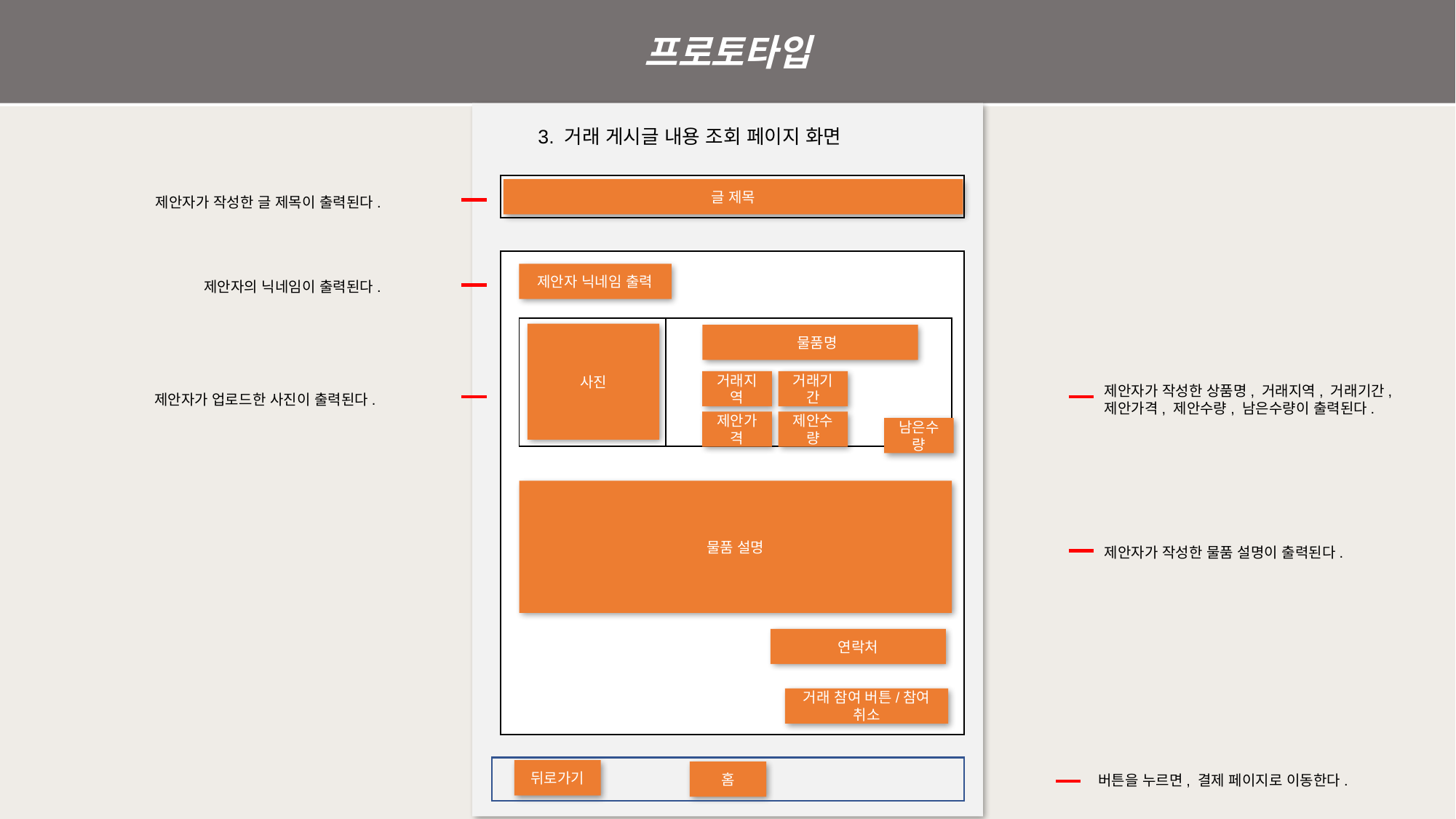

프로토타입

3. 거래 게시글 내용 조회 페이지 화면
|  |
| --- |
글 제목
제안자가 작성한 글 제목이 출력된다.
|  |
| --- |
제안자 닉네임 출력
제안자의 닉네임이 출력된다.
| 상품 이미지 |  |
| --- | --- |
사진
   물품명
거래지역
거래기간
제안가격
제안수량
제안자가 작성한 상품명, 거래지역, 거래기간,
제안가격, 제안수량, 남은수량이 출력된다.
제안자가 업로드한 사진이 출력된다.
남은수량
물품 설명
제안자가 작성한 물품 설명이 출력된다.
연락처
거래 참여 버튼/참여 취소

뒤로가기
홈
버튼을 누르면, 결제 페이지로 이동한다.